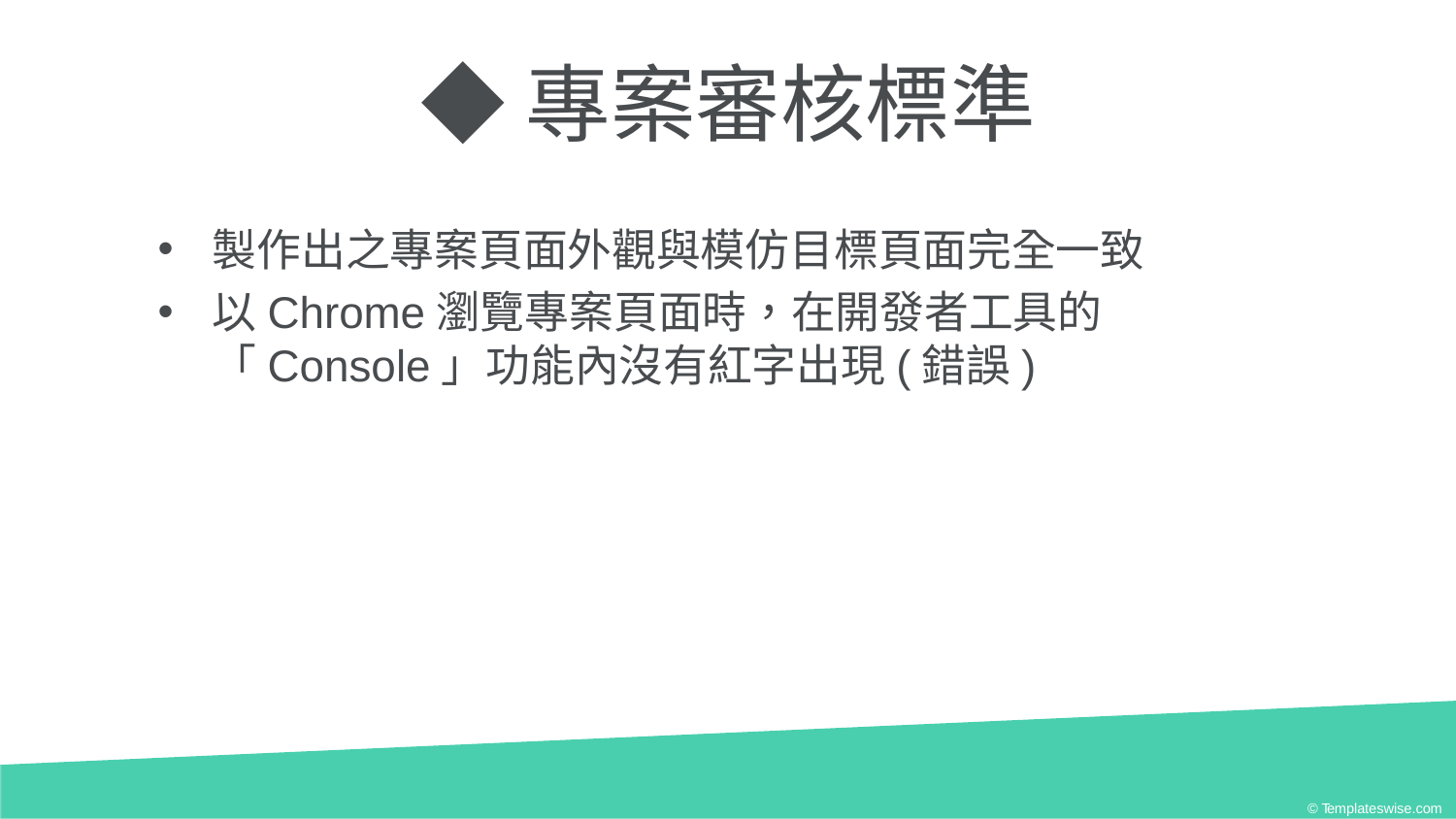

# ◆專案審核標準
製作出之專案頁面外觀與模仿目標頁面完全一致
以Chrome瀏覽專案頁面時，在開發者工具的「Console」功能內沒有紅字出現(錯誤)